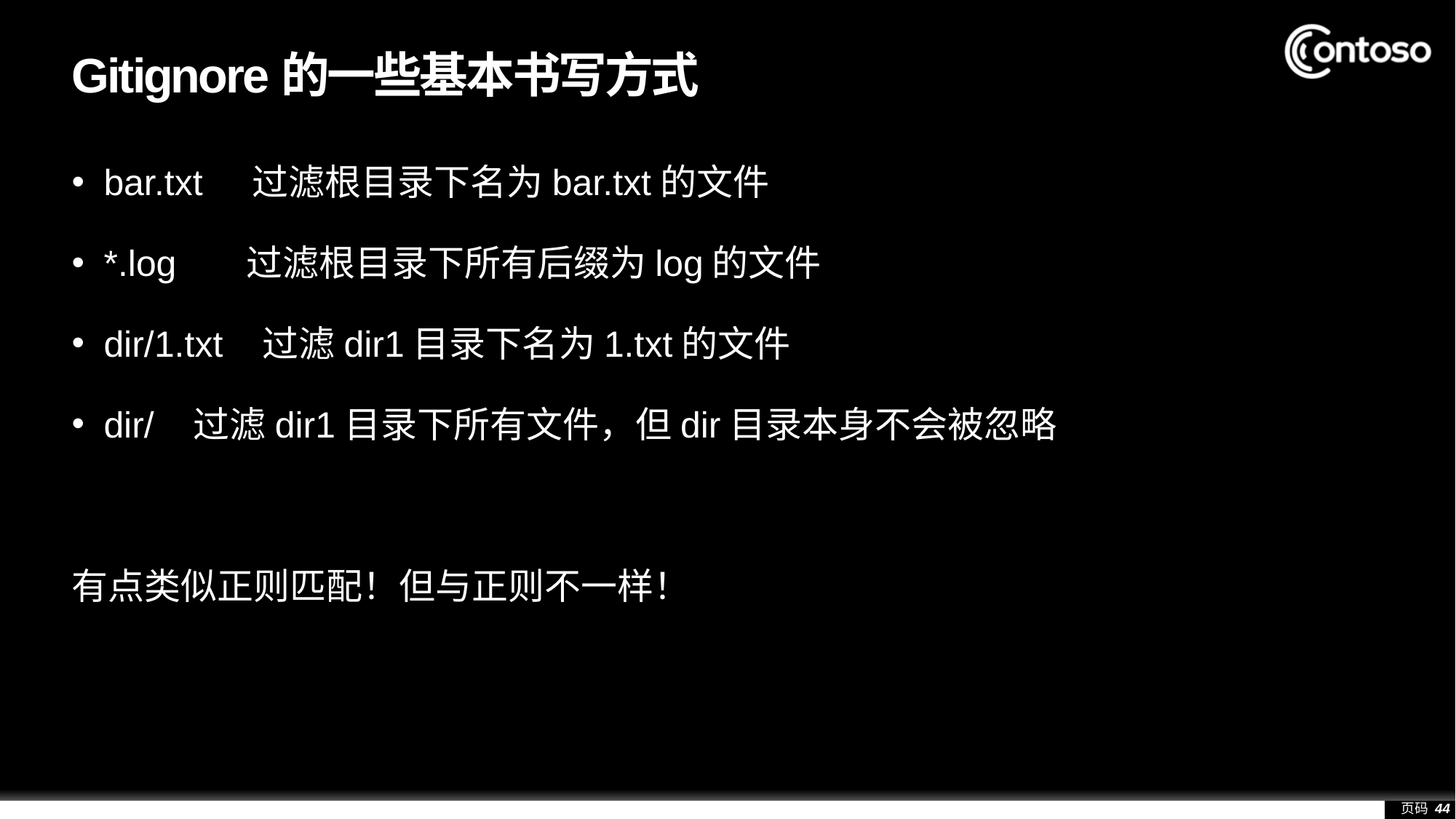

# Gitignore的一些基本书写方式
bar.txt    过滤根目录下名为bar.txt的文件
*.log      过滤根目录下所有后缀为log的文件
dir/1.txt   过滤dir1目录下名为1.txt的文件
dir/   过滤dir1目录下所有文件，但dir目录本身不会被忽略

有点类似正则匹配！但与正则不一样！
页码 44